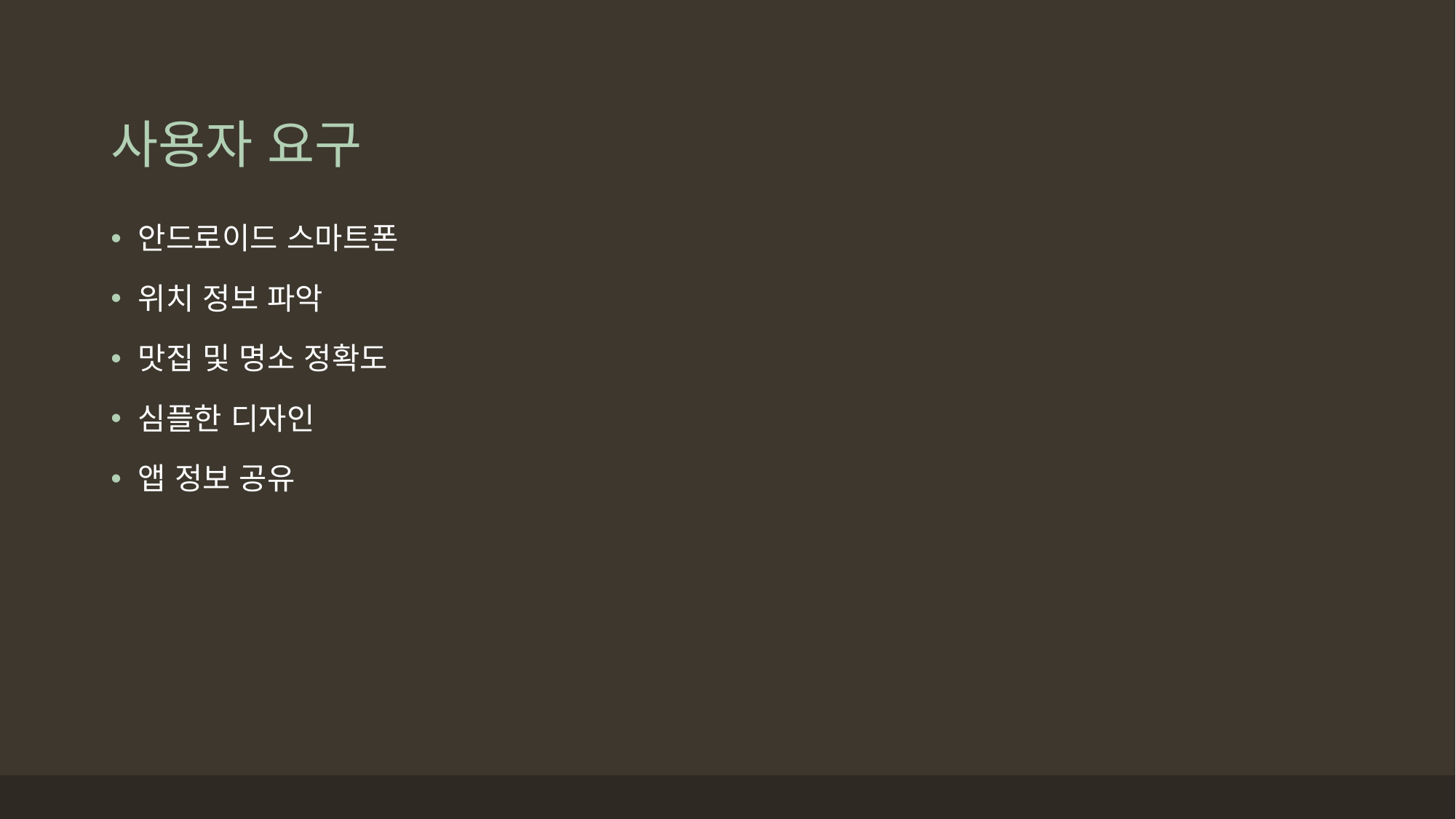

# 사용자 요구
안드로이드 스마트폰
위치 정보 파악
맛집 및 명소 정확도
심플한 디자인
앱 정보 공유